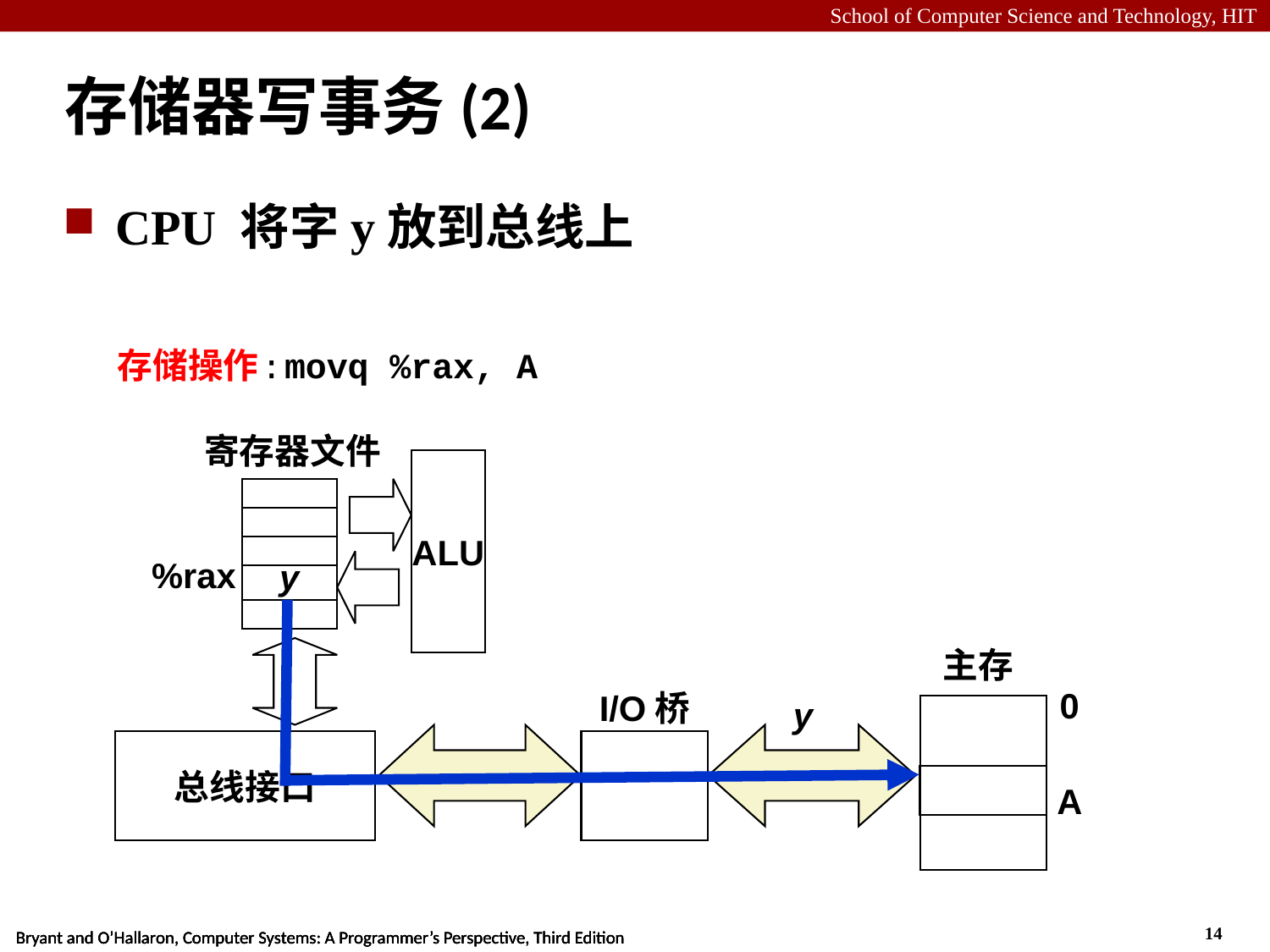

# 存储器写事务(2)
CPU 将字y放到总线上
存储操作: movq %rax, A
寄存器文件
ALU

%rax

y

主存

0
I/O桥
y

总线接口

A